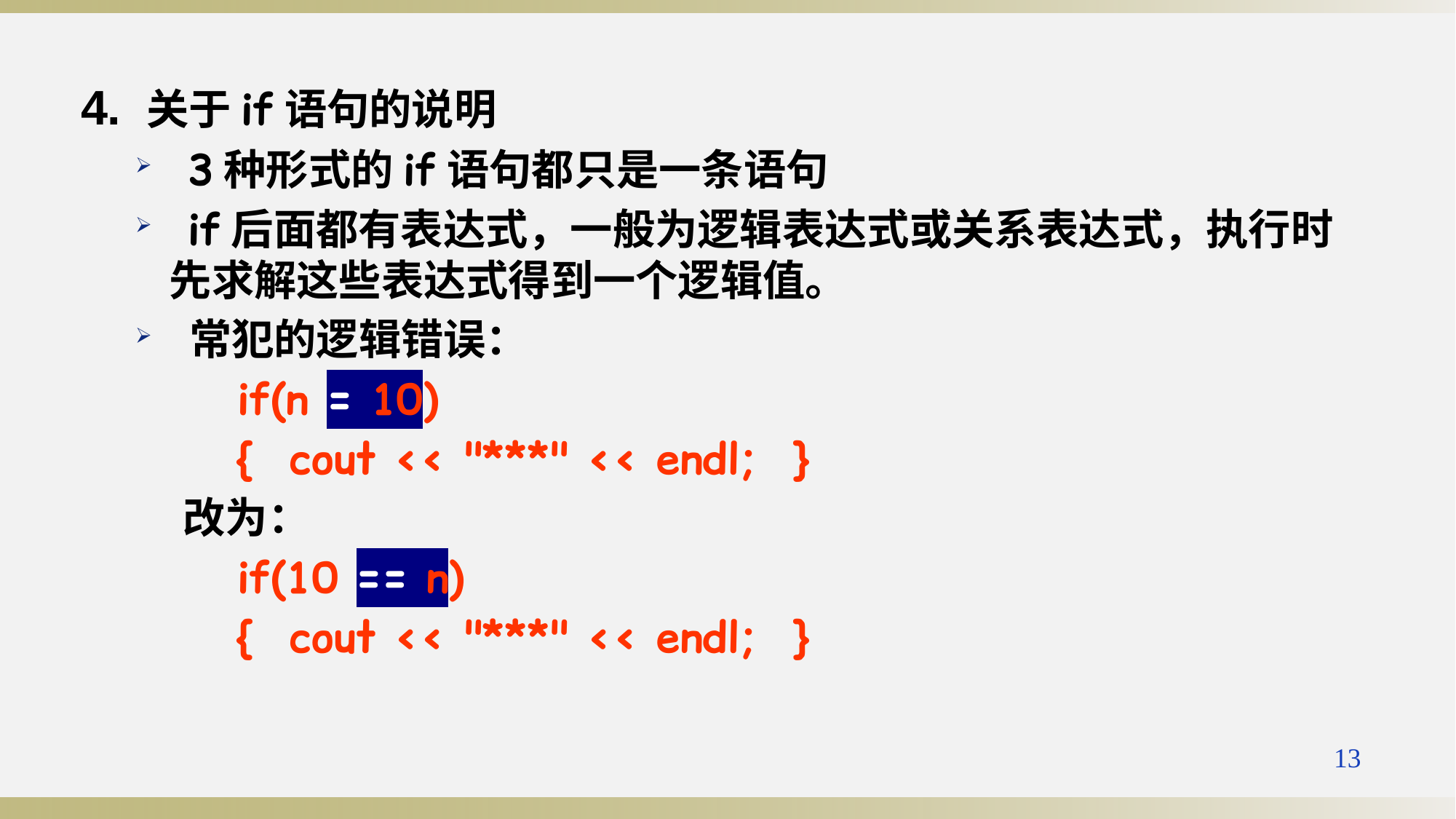

4. 关于if语句的说明
 3种形式的if语句都只是一条语句
 if后面都有表达式，一般为逻辑表达式或关系表达式，执行时先求解这些表达式得到一个逻辑值。
 常犯的逻辑错误：
if(n = 10)
{  cout << "***" << endl;  }
改为：
if(10 == n)
{  cout << "***" << endl;  }

13